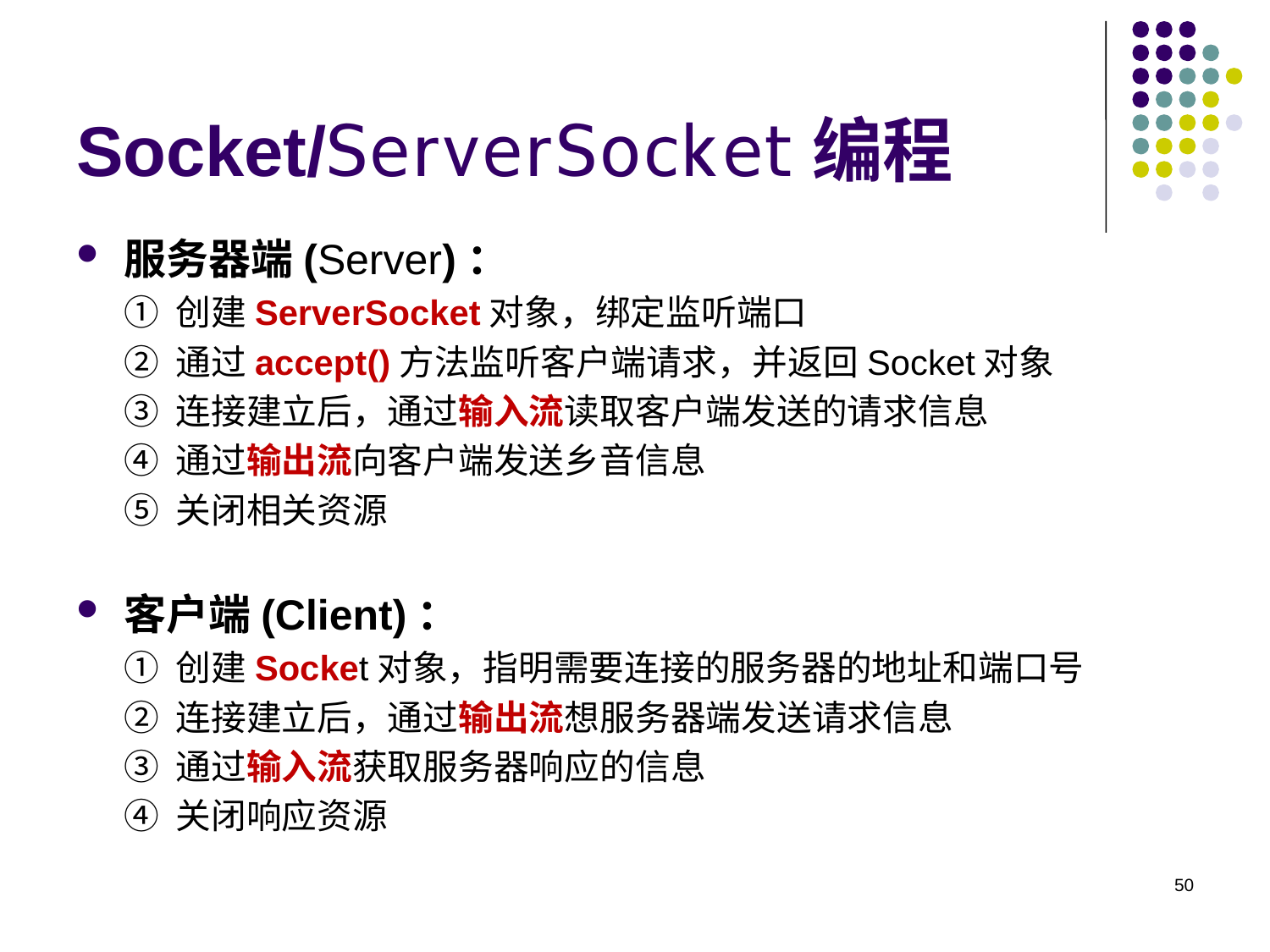

# Socket/ServerSocket编程
服务器端(Server)：
① 创建ServerSocket对象，绑定监听端口
② 通过accept()方法监听客户端请求，并返回Socket对象
③ 连接建立后，通过输入流读取客户端发送的请求信息
④ 通过输出流向客户端发送乡音信息
⑤ 关闭相关资源

客户端(Client)：
① 创建Socket对象，指明需要连接的服务器的地址和端口号
② 连接建立后，通过输出流想服务器端发送请求信息
③ 通过输入流获取服务器响应的信息
④ 关闭响应资源

50